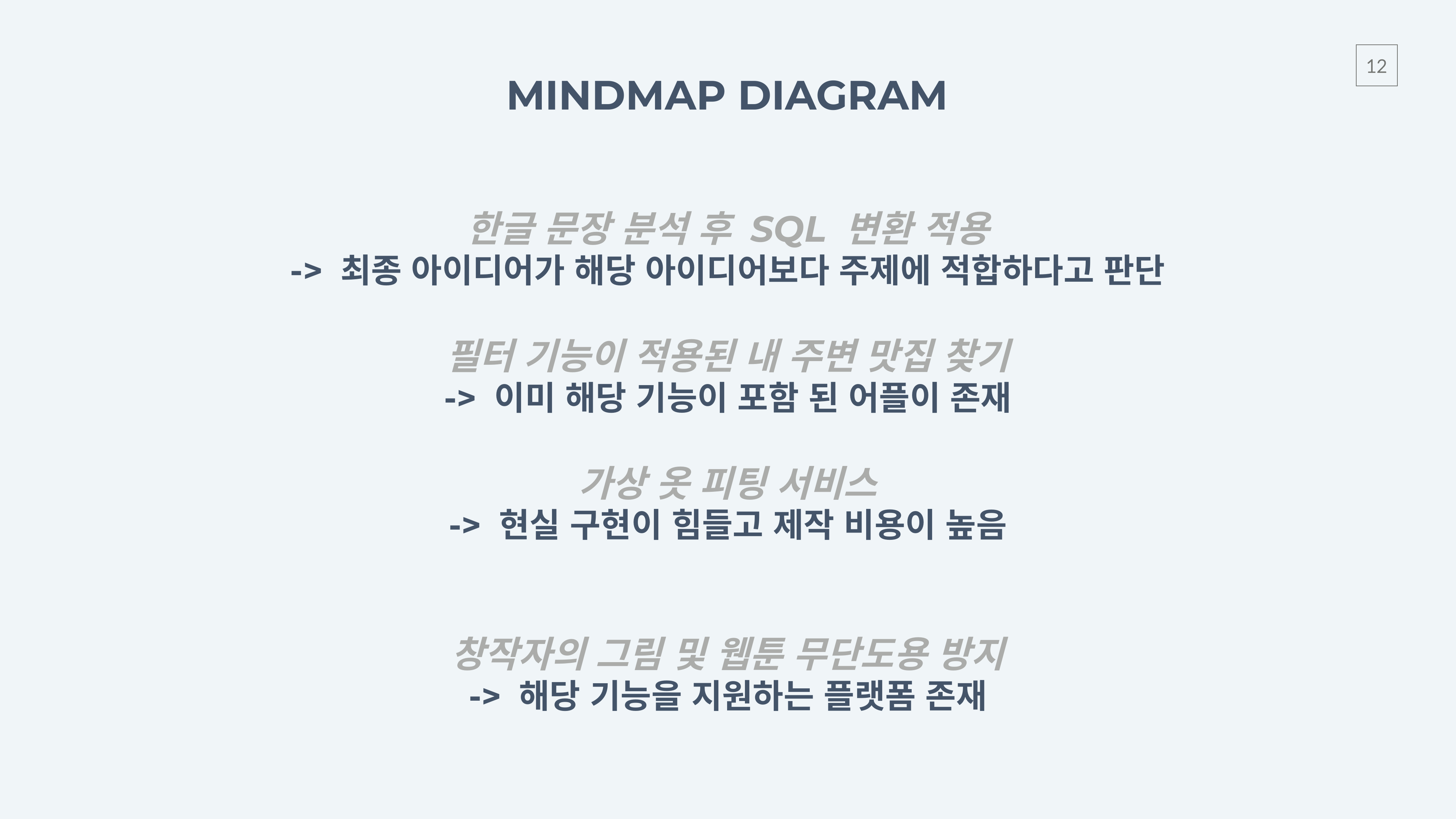

MINDMAP DIAGRAM
한글 문장 분석 후 SQL 변환 적용
-> 최종 아이디어가 해당 아이디어보다 주제에 적합하다고 판단

필터 기능이 적용된 내 주변 맛집 찾기
-> 이미 해당 기능이 포함 된 어플이 존재

가상 옷 피팅 서비스
-> 현실 구현이 힘들고 제작 비용이 높음

창작자의 그림 및 웹툰 무단도용 방지
-> 해당 기능을 지원하는 플랫폼 존재